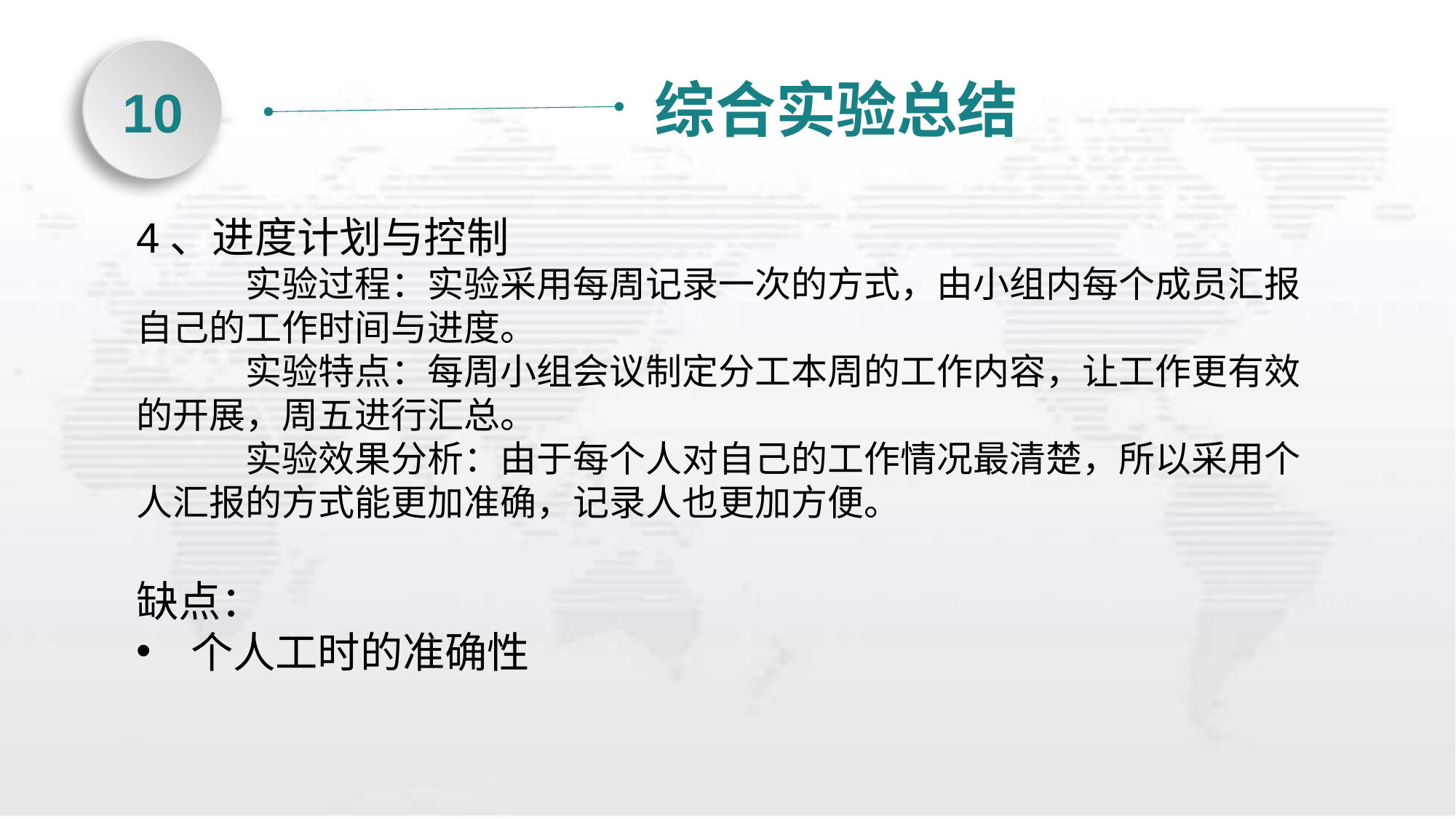

综合实验总结
10
4、进度计划与控制
	实验过程：实验采用每周记录一次的方式，由小组内每个成员汇报自己的工作时间与进度。
	实验特点：每周小组会议制定分工本周的工作内容，让工作更有效的开展，周五进行汇总。
	实验效果分析：由于每个人对自己的工作情况最清楚，所以采用个人汇报的方式能更加准确，记录人也更加方便。

缺点：
个人工时的准确性